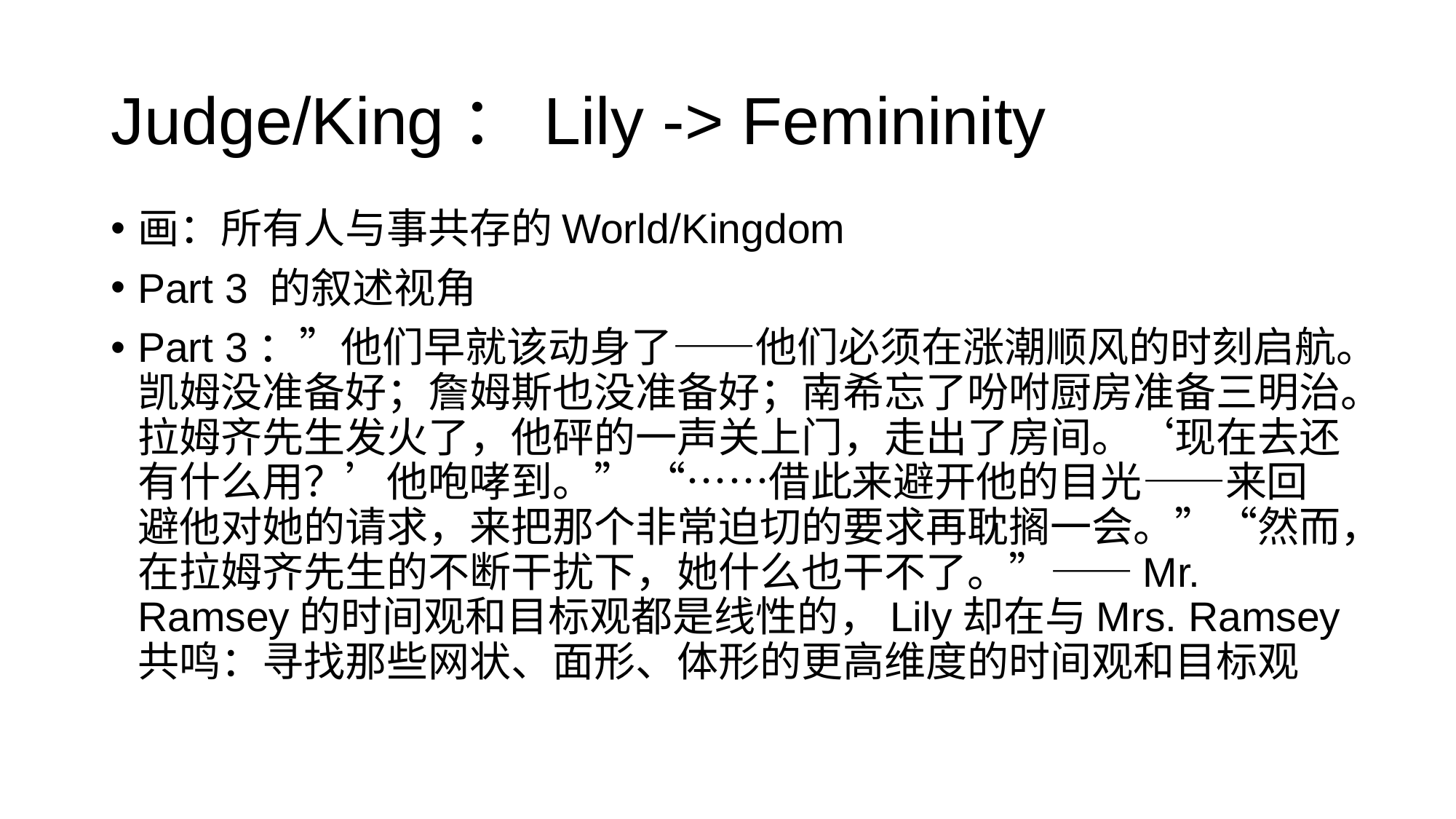

# Judge/King：Lily -> Femininity
画：所有人与事共存的World/Kingdom
Part 3 的叙述视角
Part 3：”他们早就该动身了——他们必须在涨潮顺风的时刻启航。凯姆没准备好；詹姆斯也没准备好；南希忘了吩咐厨房准备三明治。拉姆齐先生发火了，他砰的一声关上门，走出了房间。‘现在去还有什么用？’他咆哮到。” “……借此来避开他的目光——来回避他对她的请求，来把那个非常迫切的要求再耽搁一会。”“然而，在拉姆齐先生的不断干扰下，她什么也干不了。”——Mr. Ramsey的时间观和目标观都是线性的，Lily却在与Mrs. Ramsey共鸣：寻找那些网状、面形、体形的更高维度的时间观和目标观